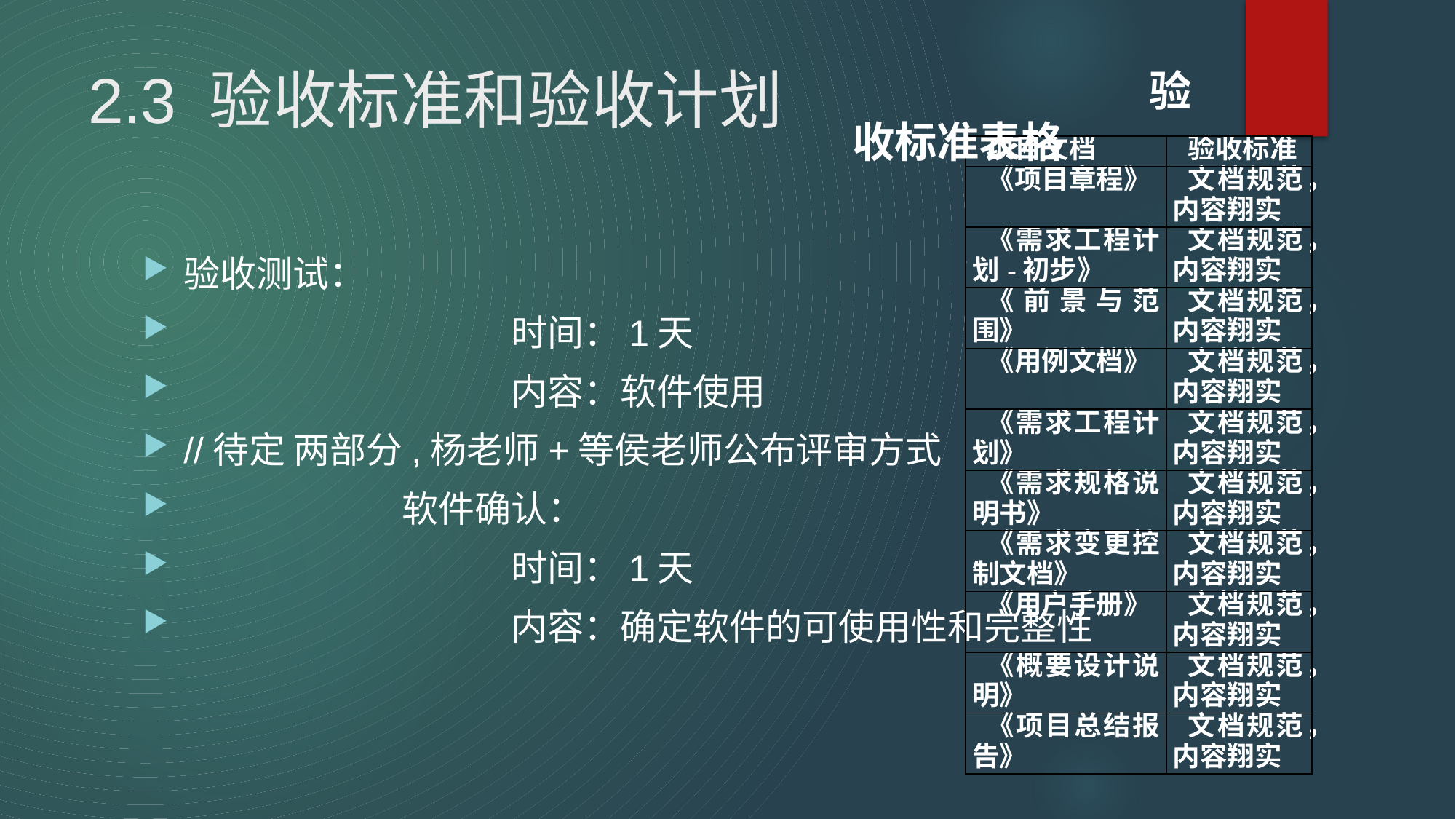

# 2.3 验收标准和验收计划
验收标准表格
| 项目文档 | 验收标准 |
| --- | --- |
| 《项目章程》 | 文档规范，内容翔实 |
| 《需求工程计划-初步》 | 文档规范，内容翔实 |
| 《前景与范围》 | 文档规范，内容翔实 |
| 《用例文档》 | 文档规范，内容翔实 |
| 《需求工程计划》 | 文档规范，内容翔实 |
| 《需求规格说明书》 | 文档规范，内容翔实 |
| 《需求变更控制文档》 | 文档规范，内容翔实 |
| 《用户手册》 | 文档规范，内容翔实 |
| 《概要设计说明》 | 文档规范，内容翔实 |
| 《项目总结报告》 | 文档规范，内容翔实 |
验收测试：
			时间：1天
			内容：软件使用
//待定 两部分,杨老师+等侯老师公布评审方式
		软件确认：
			时间：1天
			内容：确定软件的可使用性和完整性